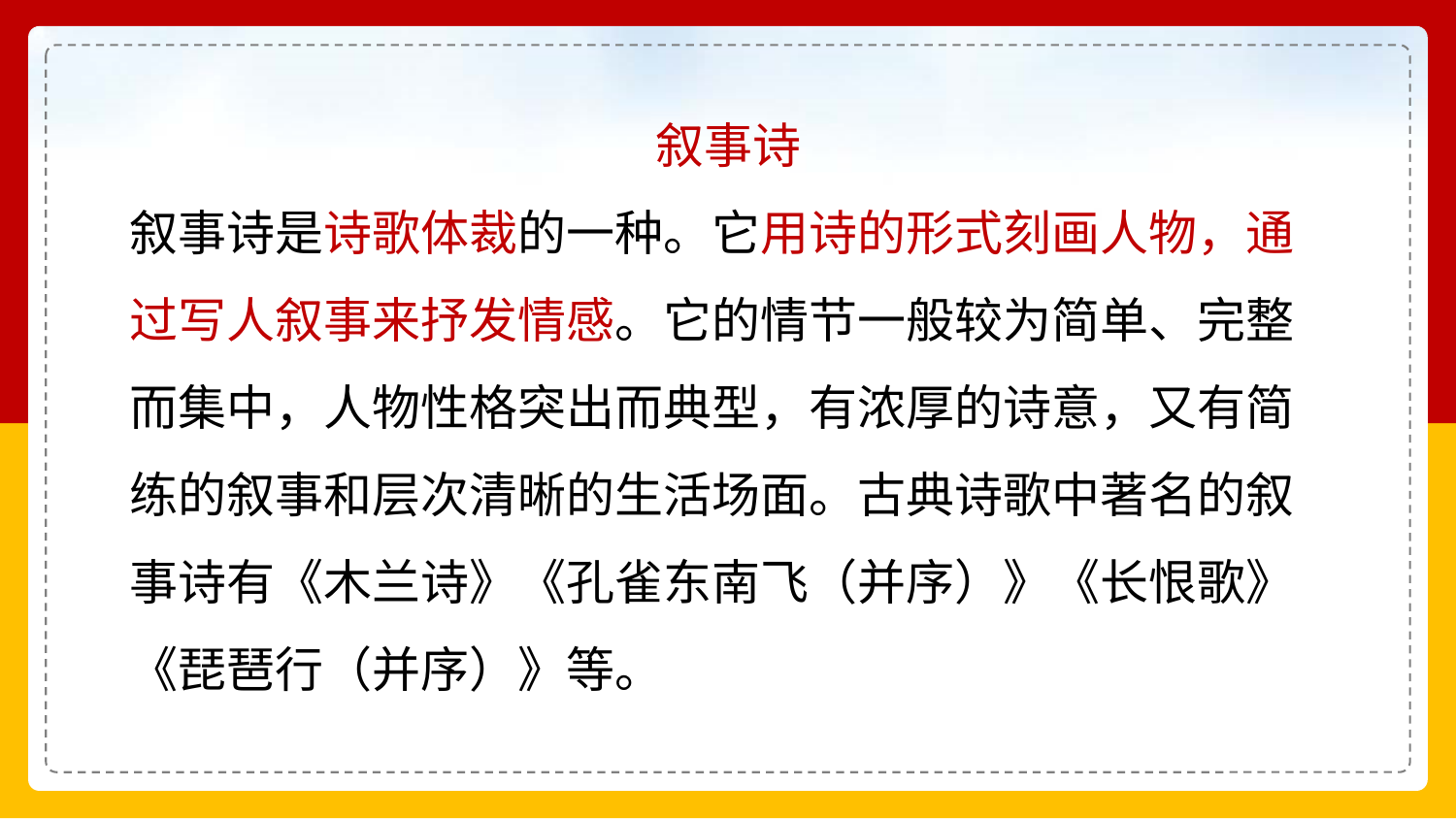

叙事诗
叙事诗是诗歌体裁的一种。它用诗的形式刻画人物，通过写人叙事来抒发情感。它的情节一般较为简单、完整而集中，人物性格突出而典型，有浓厚的诗意，又有简练的叙事和层次清晰的生活场面。古典诗歌中著名的叙事诗有《木兰诗》《孔雀东南飞（并序）》《长恨歌》《琵琶行（并序）》等。